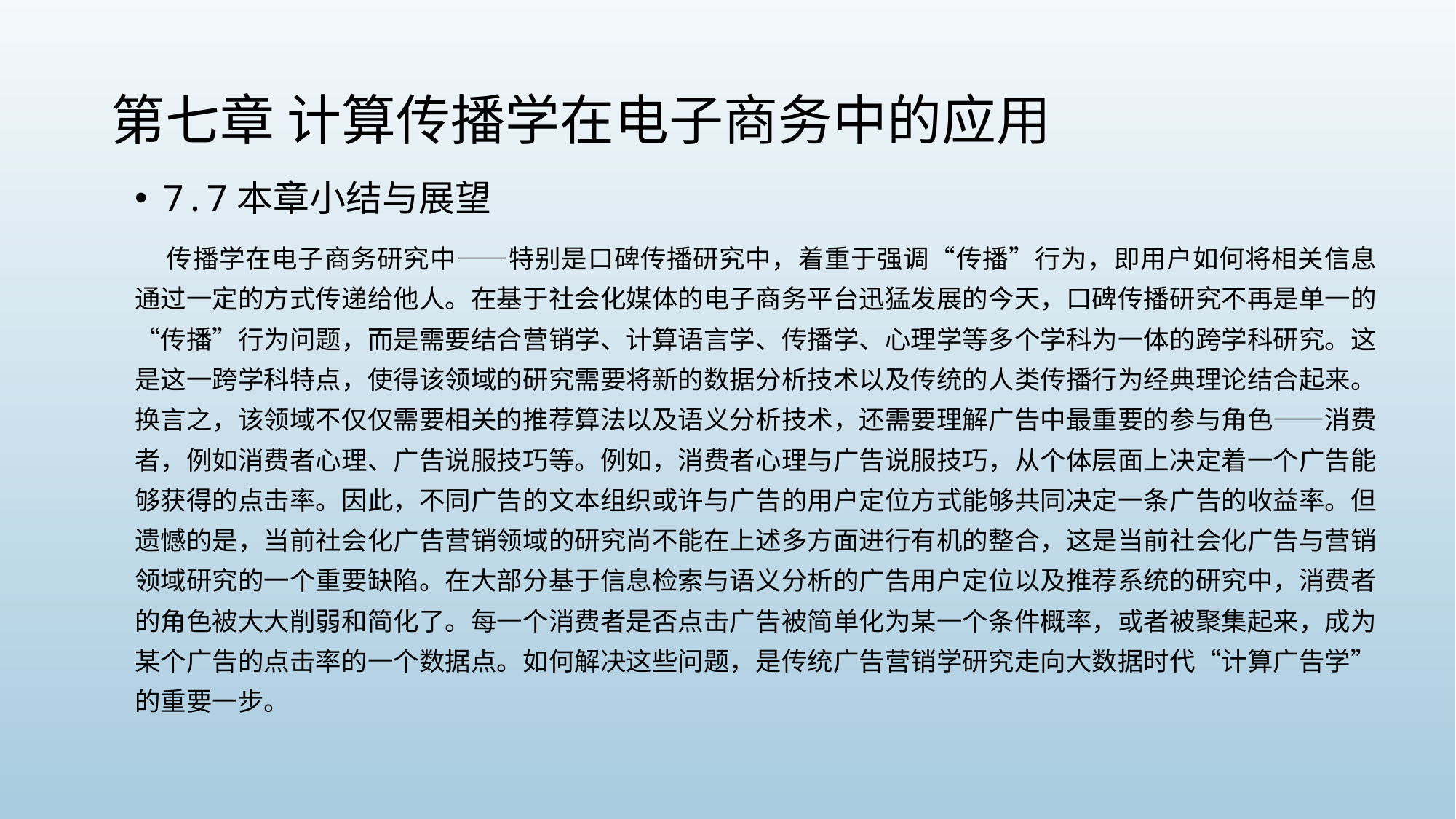

# 第七章 计算传播学在电子商务中的应用
7.7本章小结与展望
    传播学在电子商务研究中——特别是口碑传播研究中，着重于强调“传播”行为，即用户如何将相关信息通过一定的方式传递给他人。在基于社会化媒体的电子商务平台迅猛发展的今天，口碑传播研究不再是单一的“传播”行为问题，而是需要结合营销学、计算语言学、传播学、心理学等多个学科为一体的跨学科研究。这是这一跨学科特点，使得该领域的研究需要将新的数据分析技术以及传统的人类传播行为经典理论结合起来。换言之，该领域不仅仅需要相关的推荐算法以及语义分析技术，还需要理解广告中最重要的参与角色——消费者，例如消费者心理、广告说服技巧等。例如，消费者心理与广告说服技巧，从个体层面上决定着一个广告能够获得的点击率。因此，不同广告的文本组织或许与广告的用户定位方式能够共同决定一条广告的收益率。但遗憾的是，当前社会化广告营销领域的研究尚不能在上述多方面进行有机的整合，这是当前社会化广告与营销领域研究的一个重要缺陷。在大部分基于信息检索与语义分析的广告用户定位以及推荐系统的研究中，消费者的角色被大大削弱和简化了。每一个消费者是否点击广告被简单化为某一个条件概率，或者被聚集起来，成为某个广告的点击率的一个数据点。如何解决这些问题，是传统广告营销学研究走向大数据时代“计算广告学”的重要一步。